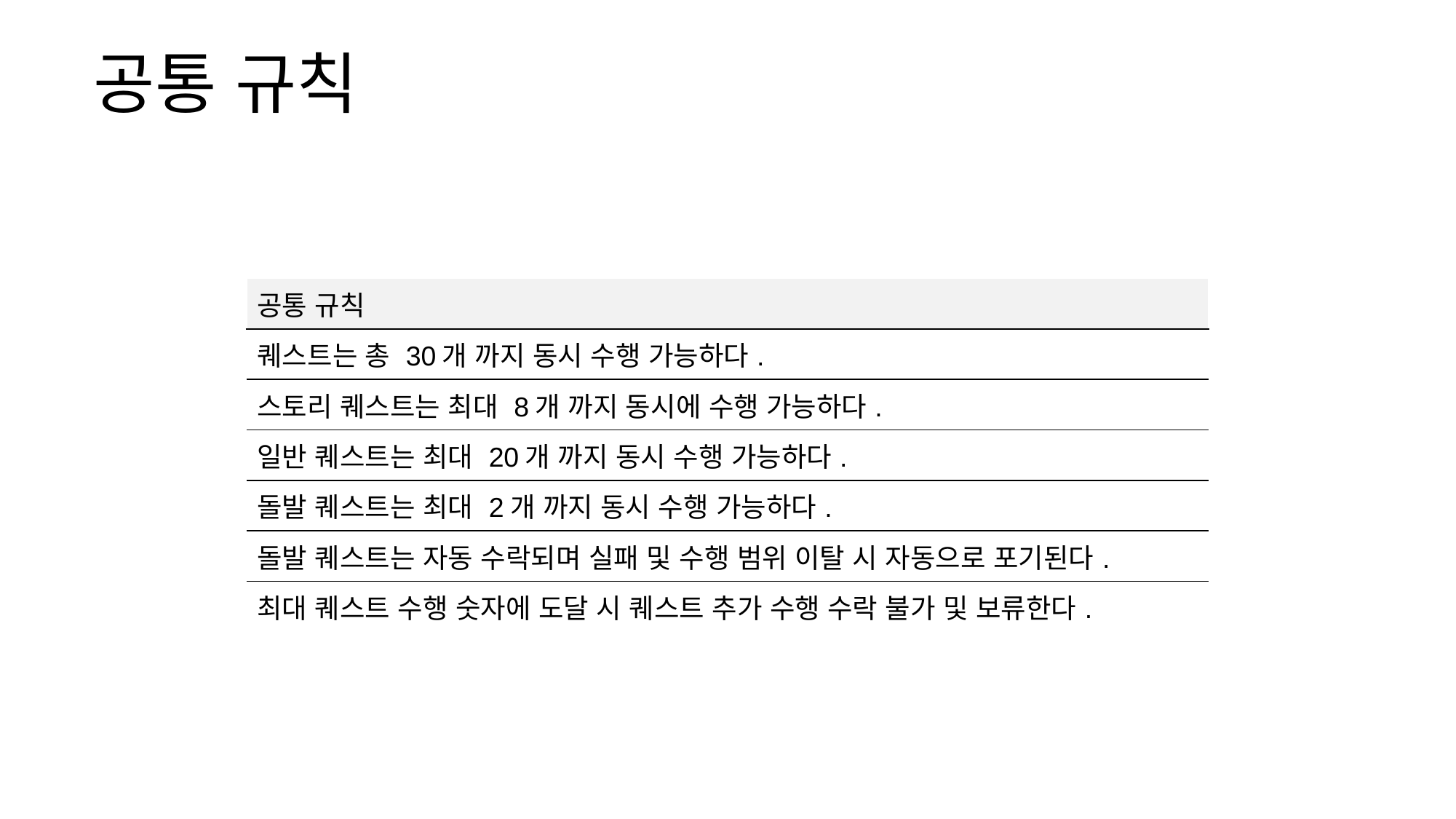

공통 규칙
| 공통 규칙 |
| --- |
| 퀘스트는 총 30개 까지 동시 수행 가능하다. |
| 스토리 퀘스트는 최대 8개 까지 동시에 수행 가능하다. |
| 일반 퀘스트는 최대 20개 까지 동시 수행 가능하다. |
| 돌발 퀘스트는 최대 2개 까지 동시 수행 가능하다. |
| 돌발 퀘스트는 자동 수락되며 실패 및 수행 범위 이탈 시 자동으로 포기된다. |
| 최대 퀘스트 수행 숫자에 도달 시 퀘스트 추가 수행 수락 불가 및 보류한다. |